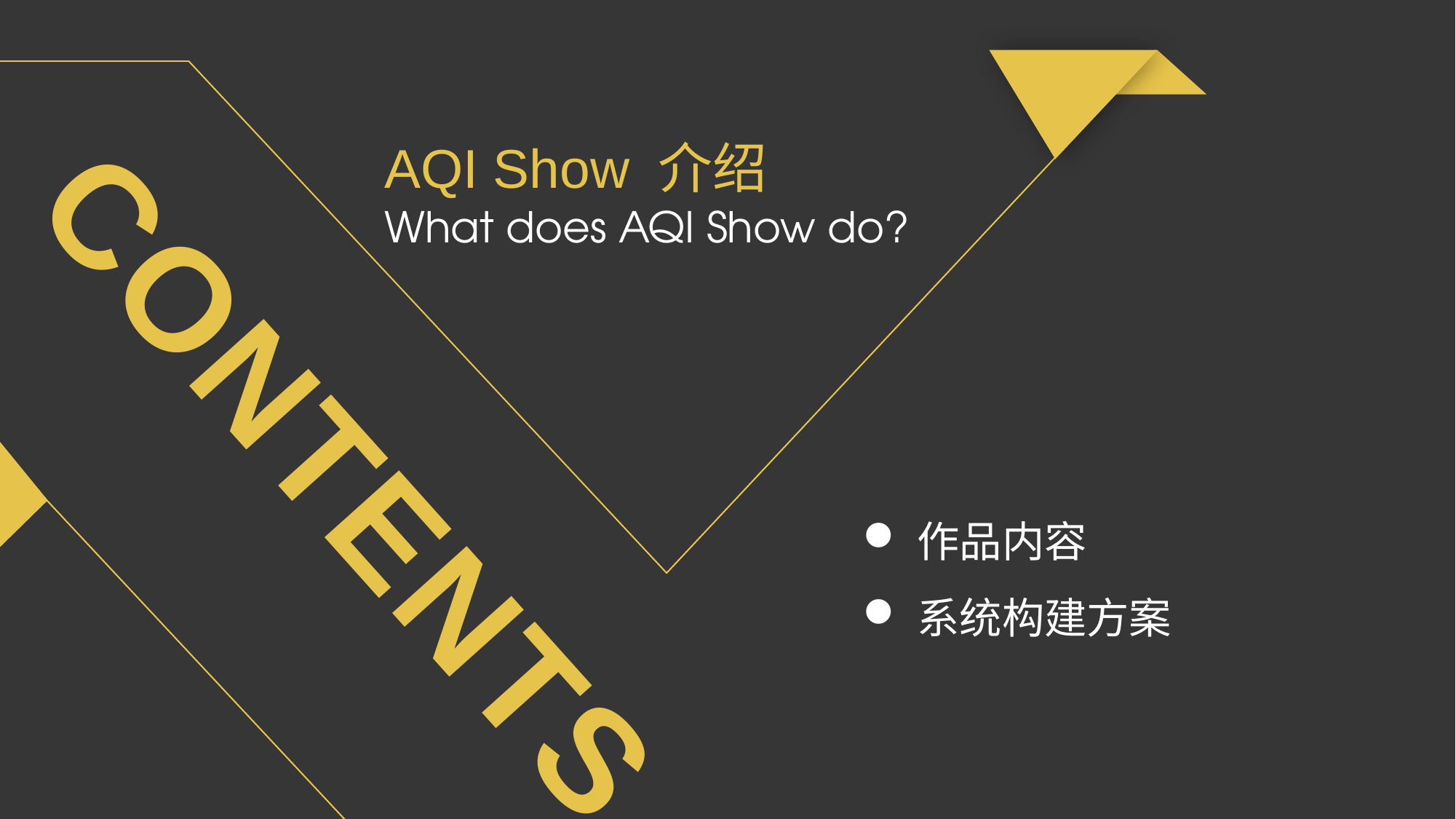

AQI Show 介绍
What does AQI Show do?
CONTENTS
作品内容
系统构建方案